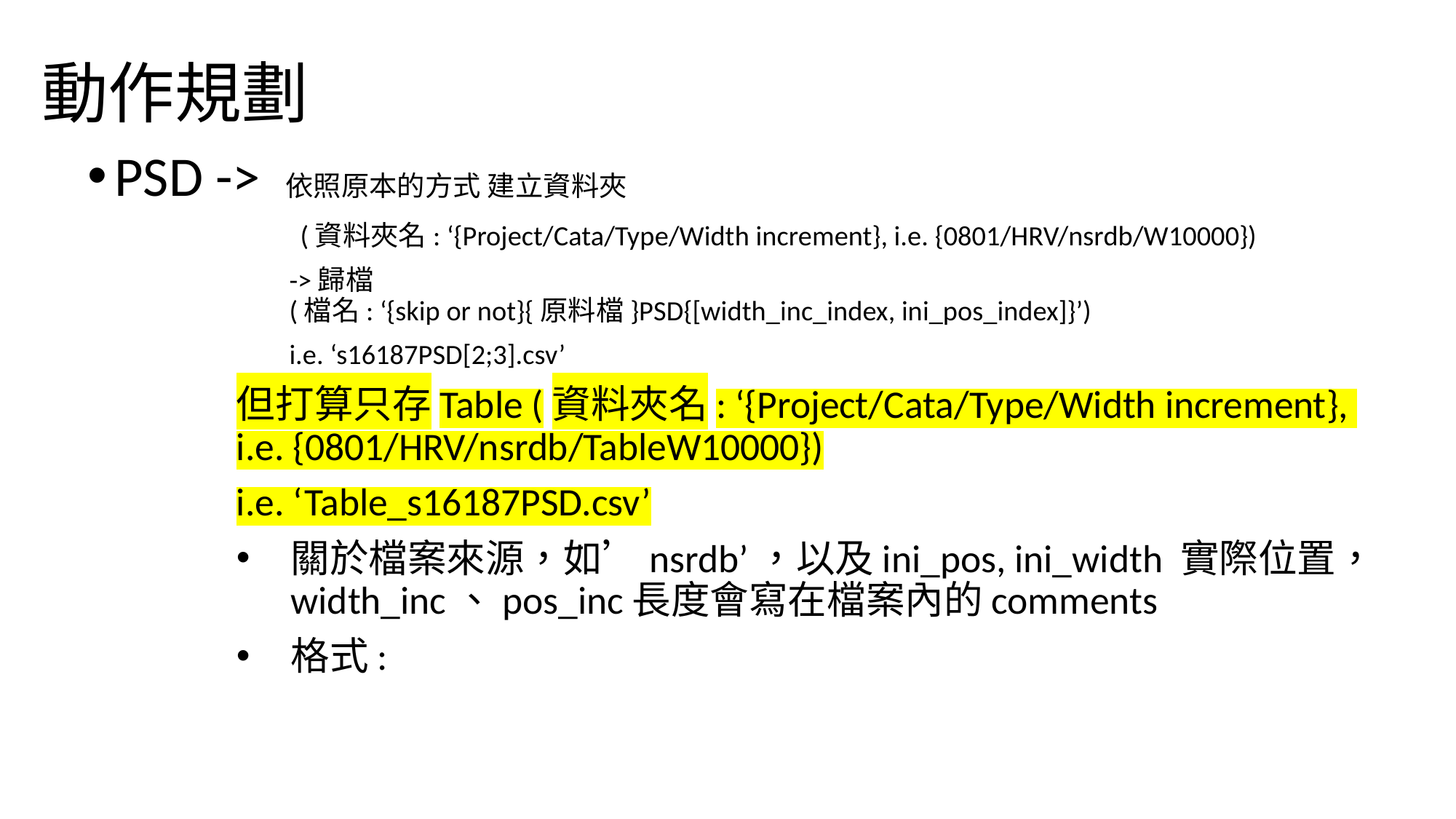

# 動作規劃
PSD -> 依照原本的方式 建立資料夾
(資料夾名: ‘{Project/Cata/Type/Width increment}, i.e. {0801/HRV/nsrdb/W10000})
->歸檔
(檔名: ‘{skip or not}{原料檔}PSD{[width_inc_index, ini_pos_index]}’)
i.e. ‘s16187PSD[2;3].csv’
但打算只存Table (資料夾名: ‘{Project/Cata/Type/Width increment},
i.e. {0801/HRV/nsrdb/TableW10000})
	i.e. ‘Table_s16187PSD.csv’
關於檔案來源，如’nsrdb’，以及ini_pos, ini_width 實際位置，width_inc、pos_inc長度會寫在檔案內的comments
格式: